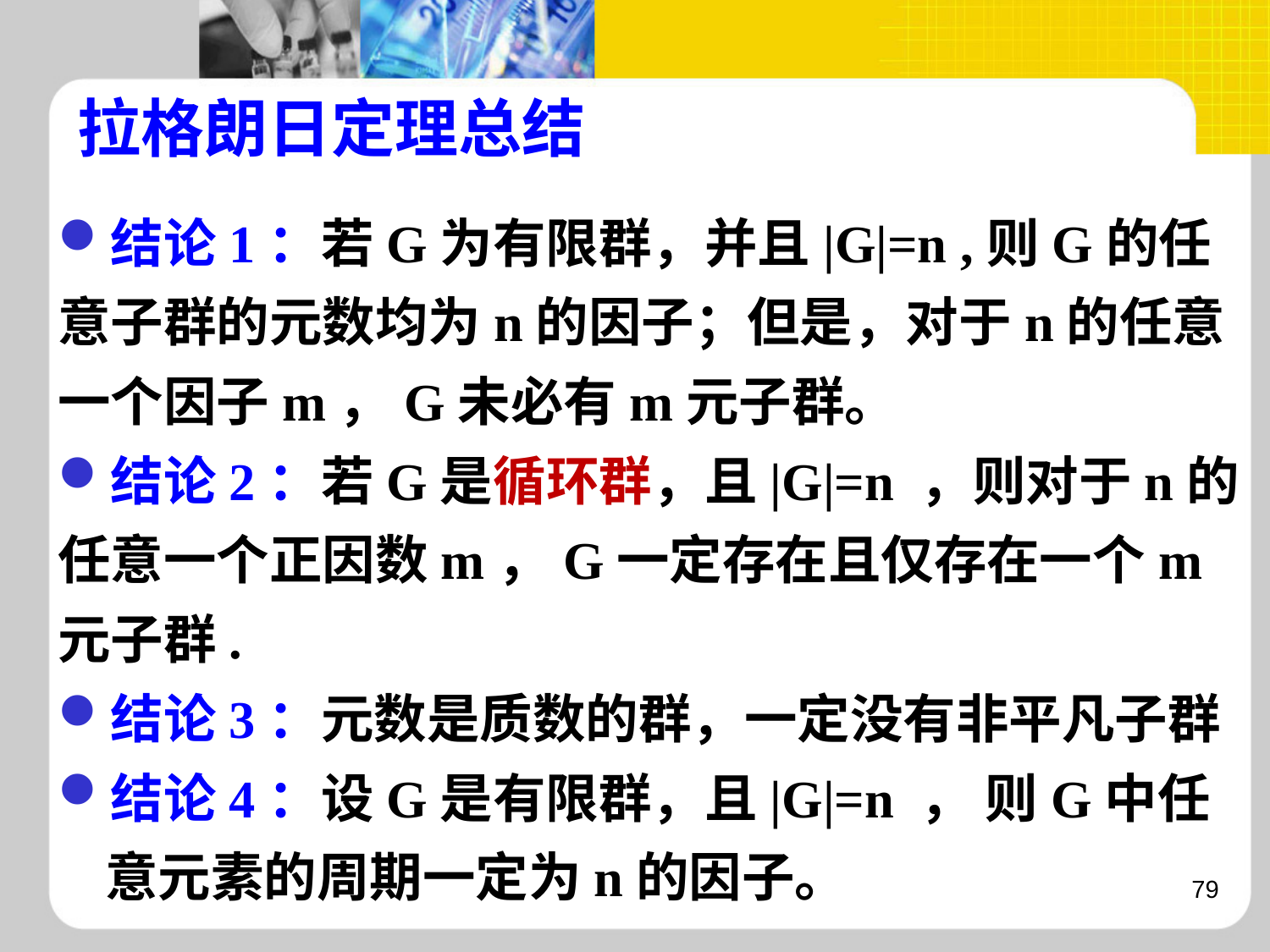

# 拉格朗日定理总结
结论1：若G为有限群，并且|G|=n ,则G的任意子群的元数均为n的因子；但是，对于n的任意一个因子m，G未必有m元子群。
结论2：若G是循环群，且|G|=n ，则对于n的任意一个正因数m，G一定存在且仅存在一个m元子群.
结论3：元数是质数的群，一定没有非平凡子群
结论4：设G是有限群，且|G|=n ， 则G中任意元素的周期一定为n的因子。
79